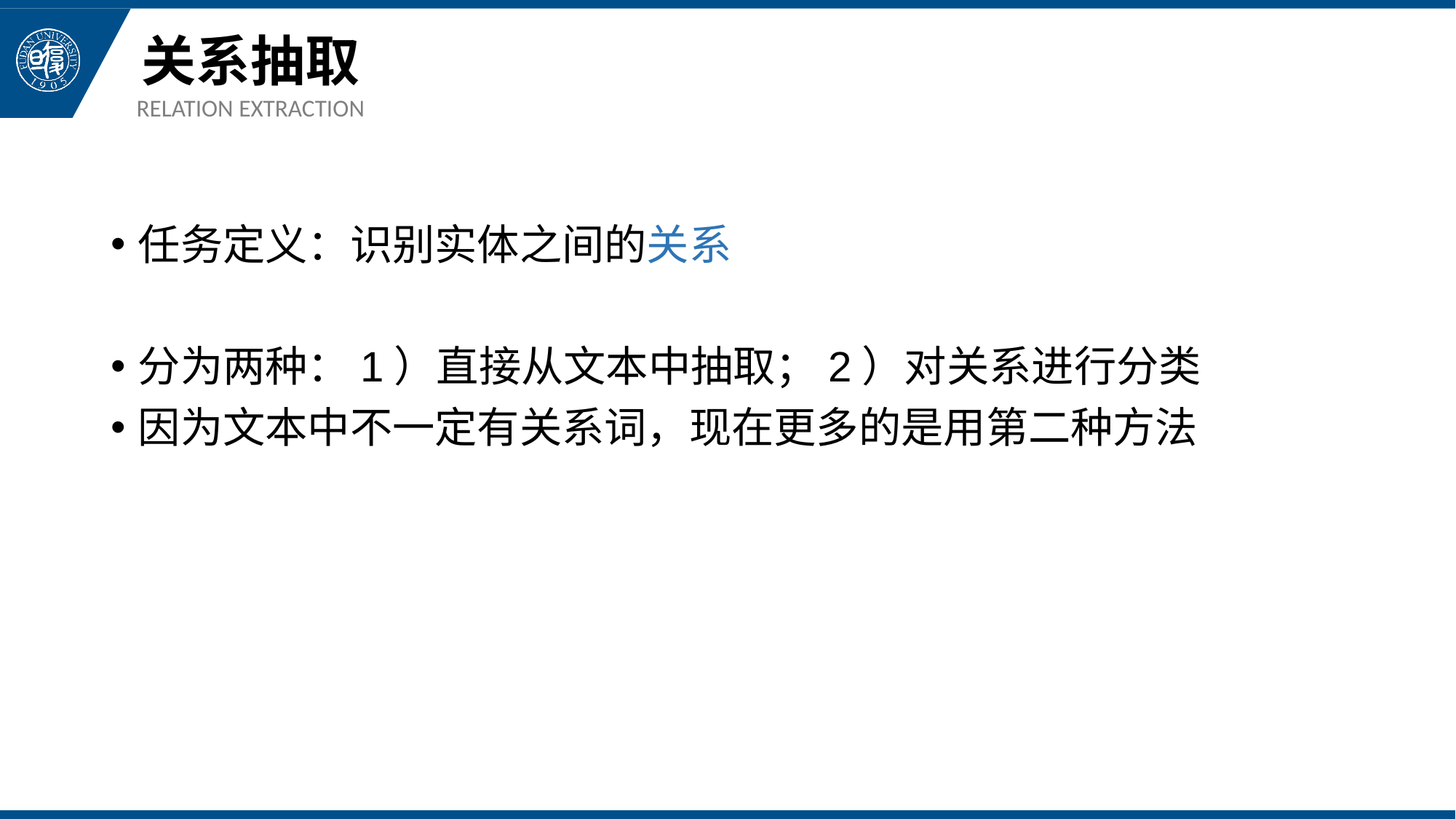

# 关系抽取
RELATION EXTRACTION
任务定义：识别实体之间的关系

分为两种：1）直接从文本中抽取；2）对关系进行分类
因为文本中不一定有关系词，现在更多的是用第二种方法